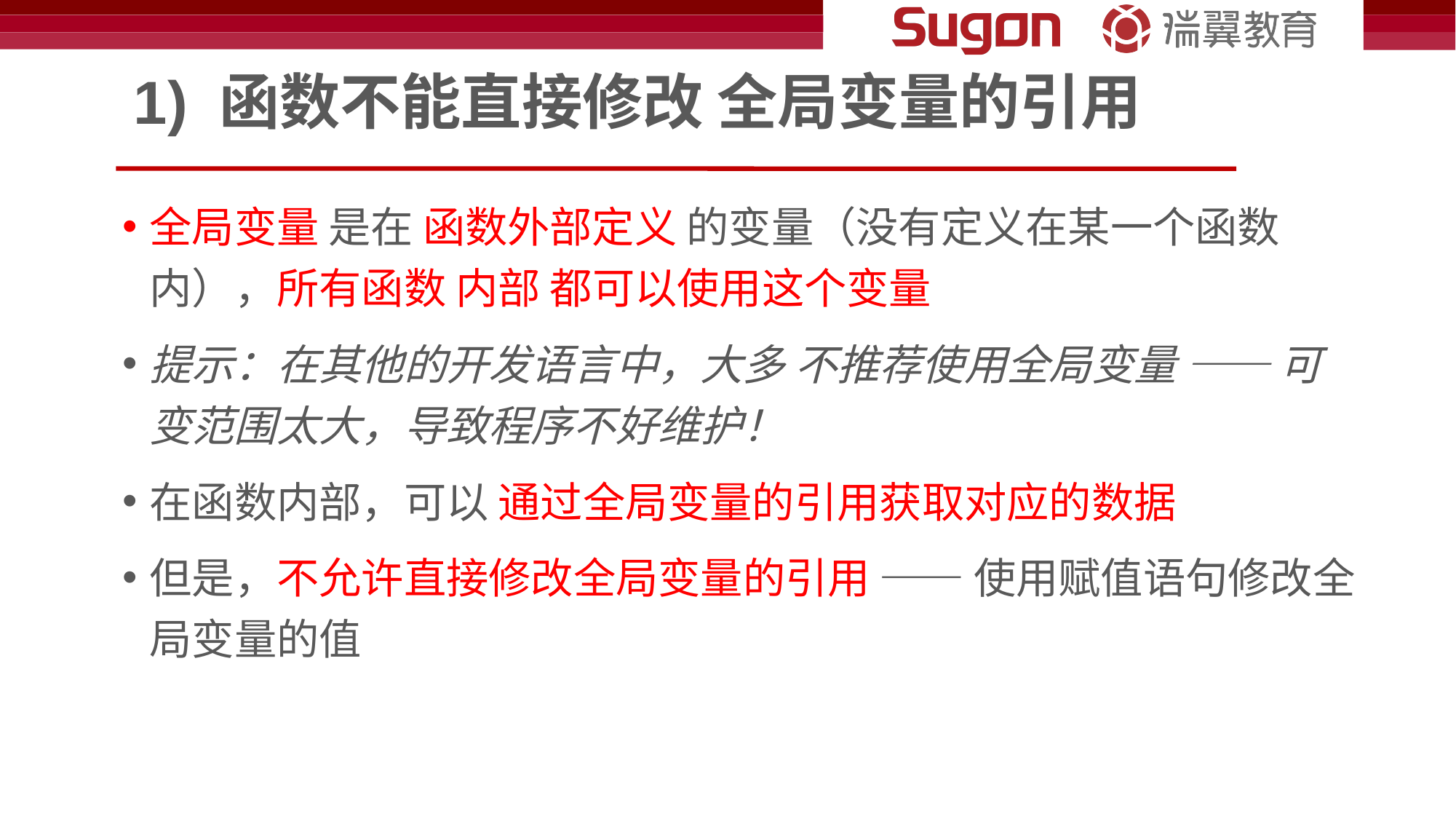

# 1) 函数不能直接修改 全局变量的引用
全局变量 是在 函数外部定义 的变量（没有定义在某一个函数内），所有函数 内部 都可以使用这个变量
提示：在其他的开发语言中，大多 不推荐使用全局变量 —— 可变范围太大，导致程序不好维护！
在函数内部，可以 通过全局变量的引用获取对应的数据
但是，不允许直接修改全局变量的引用 —— 使用赋值语句修改全局变量的值